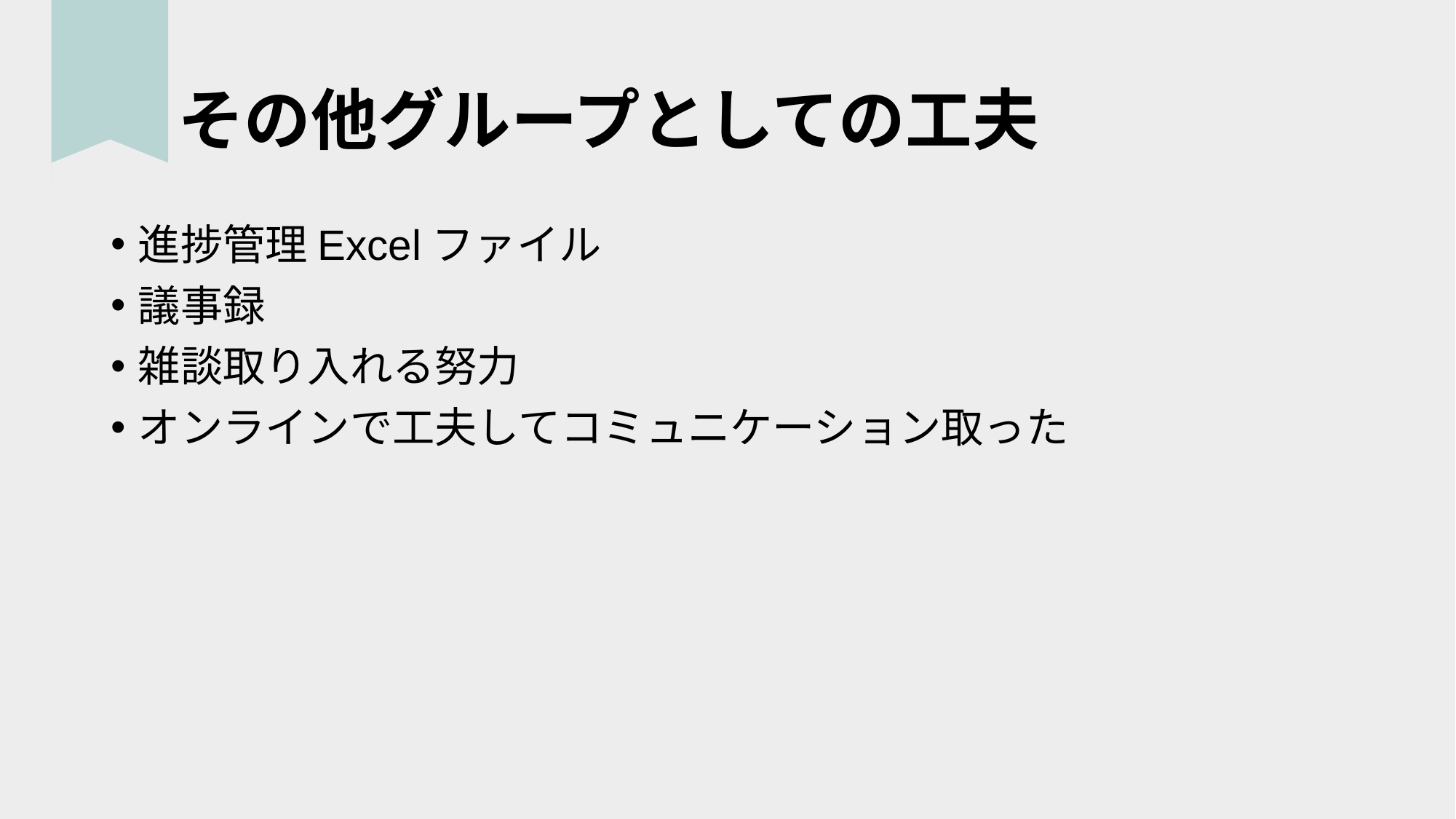

# その他グループとしての工夫
進捗管理Excelファイル
議事録
雑談取り入れる努力
オンラインで工夫してコミュニケーション取った